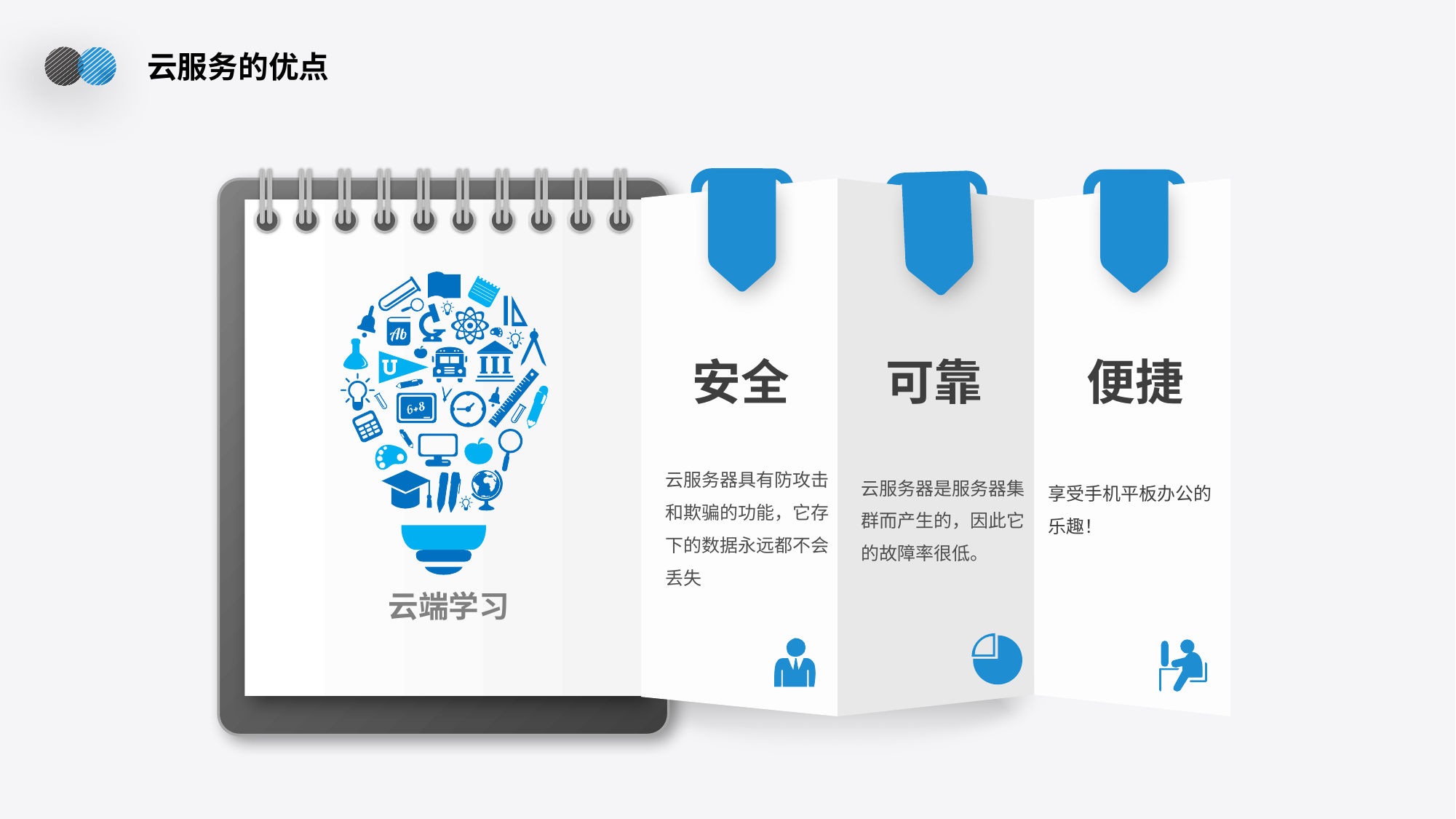

云服务的优点

安全

云服务器具有防攻击和欺骗的功能，它存下的数据永远都不会丢失
可靠

云服务器是服务器集群而产生的，因此它的故障率很低。
便捷

享受手机平板办公的乐趣！
云端学习